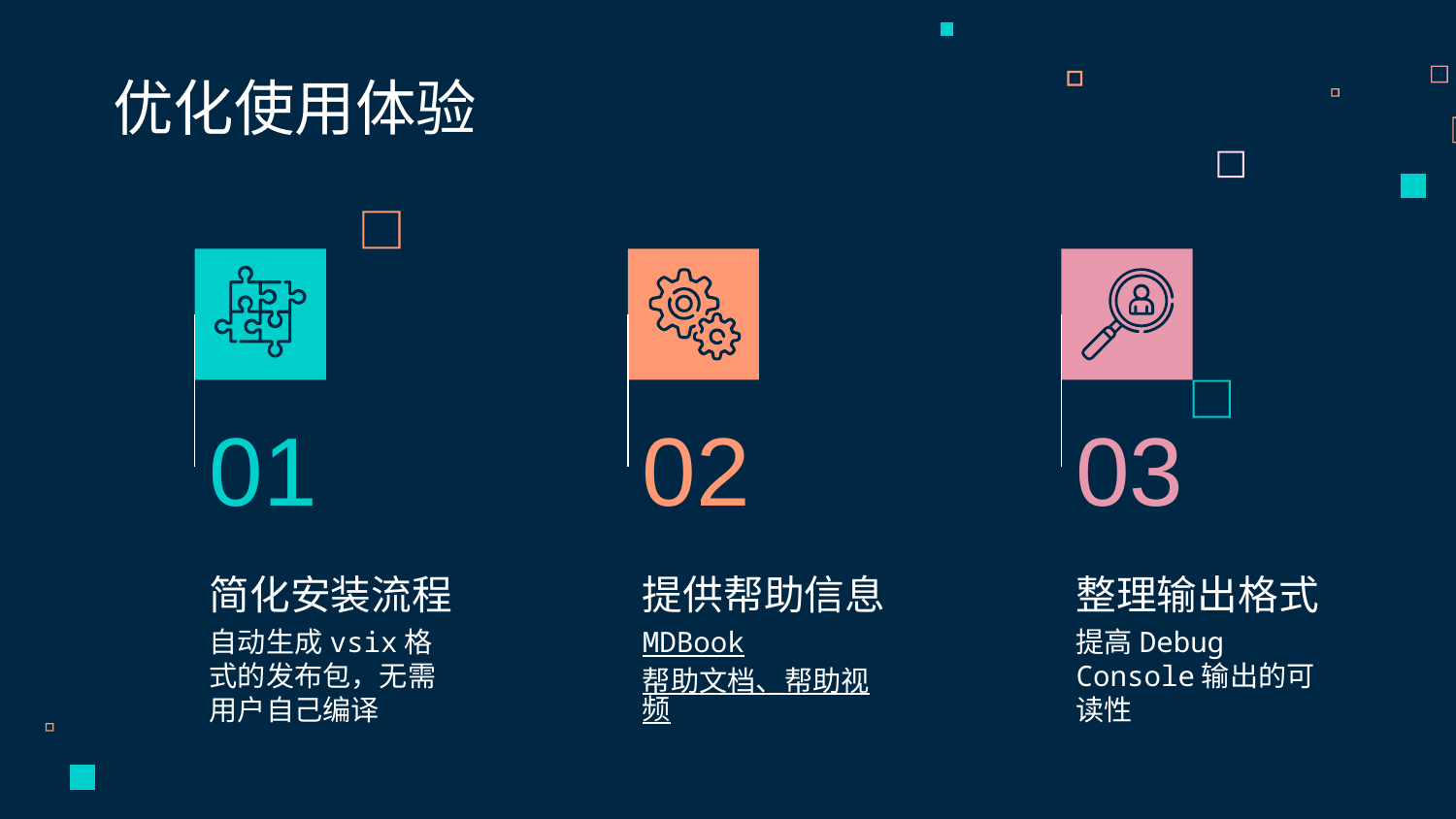

优化使用体验

01
02
03
# 简化安装流程
提供帮助信息
整理输出格式
提高Debug Console输出的可读性
自动生成vsix格式的发布包，无需用户自己编译
MDBook帮助文档、帮助视频